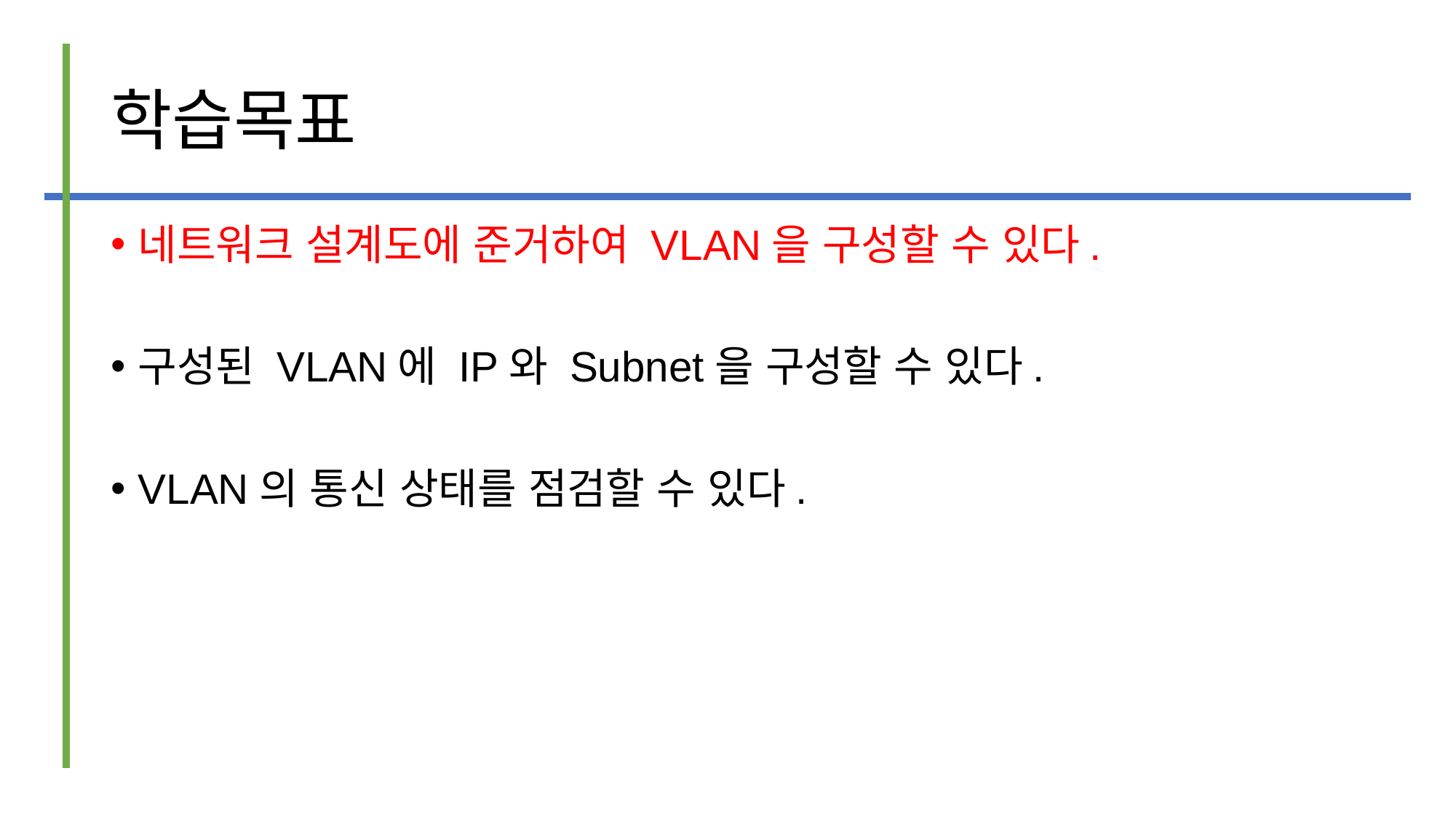

# 학습목표
네트워크 설계도에 준거하여 VLAN을 구성할 수 있다.

구성된 VLAN에 IP와 Subnet을 구성할 수 있다.

VLAN의 통신 상태를 점검할 수 있다.